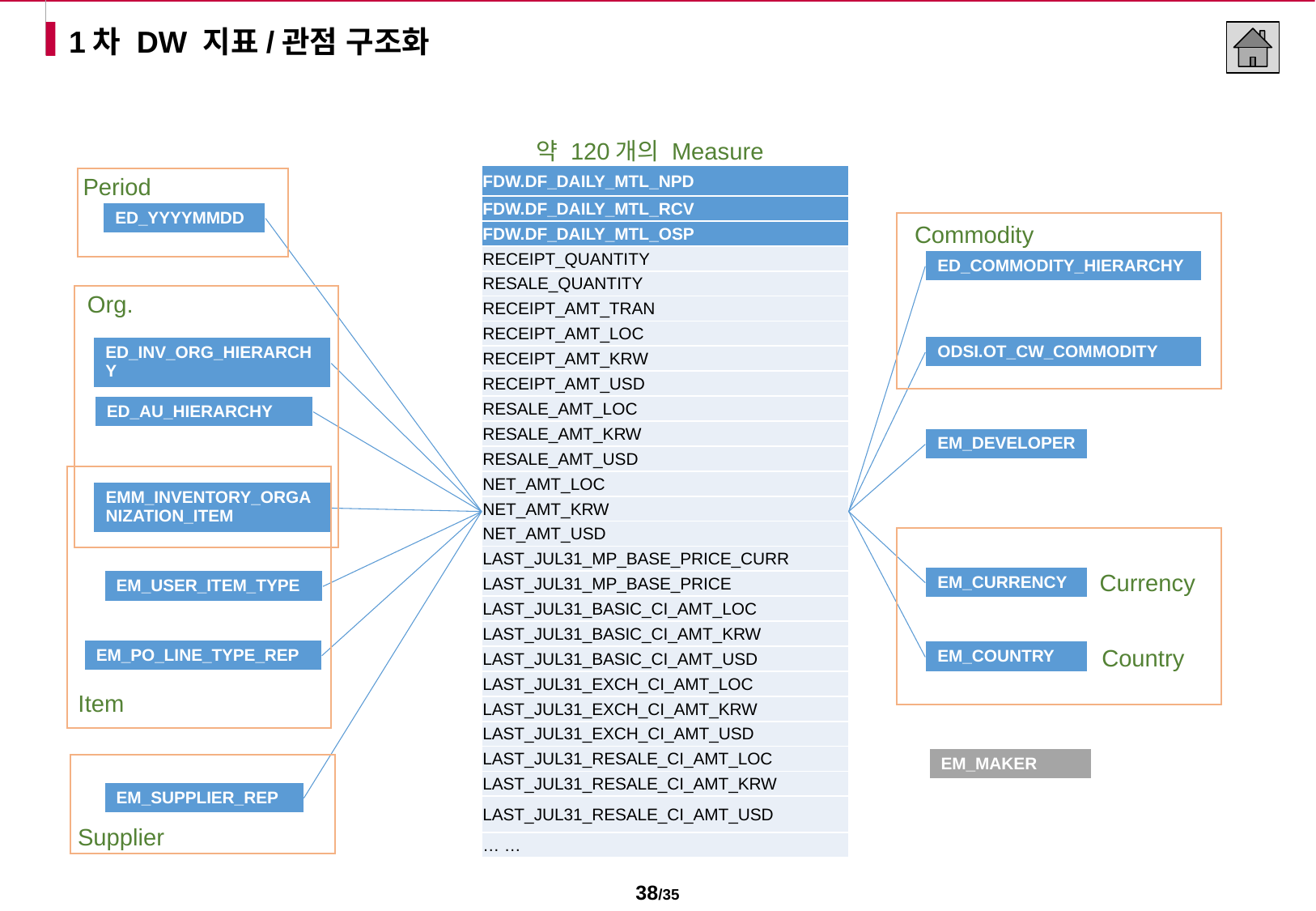

# 1차 DW 지표/관점 구조화

약 120개의 Measure
| FDW.DF\_DAILY\_MTL\_NPD |
| --- |
| FDW.DF\_DAILY\_MTL\_RCV |
| FDW.DF\_DAILY\_MTL\_OSP |
| RECEIPT\_QUANTITY |
| RESALE\_QUANTITY |
| RECEIPT\_AMT\_TRAN |
| RECEIPT\_AMT\_LOC |
| RECEIPT\_AMT\_KRW |
| RECEIPT\_AMT\_USD |
| RESALE\_AMT\_LOC |
| RESALE\_AMT\_KRW |
| RESALE\_AMT\_USD |
| NET\_AMT\_LOC |
| NET\_AMT\_KRW |
| NET\_AMT\_USD |
| LAST\_JUL31\_MP\_BASE\_PRICE\_CURR |
| LAST\_JUL31\_MP\_BASE\_PRICE |
| LAST\_JUL31\_BASIC\_CI\_AMT\_LOC |
| LAST\_JUL31\_BASIC\_CI\_AMT\_KRW |
| LAST\_JUL31\_BASIC\_CI\_AMT\_USD |
| LAST\_JUL31\_EXCH\_CI\_AMT\_LOC |
| LAST\_JUL31\_EXCH\_CI\_AMT\_KRW |
| LAST\_JUL31\_EXCH\_CI\_AMT\_USD |
| LAST\_JUL31\_RESALE\_CI\_AMT\_LOC |
| LAST\_JUL31\_RESALE\_CI\_AMT\_KRW |
| LAST\_JUL31\_RESALE\_CI\_AMT\_USD |
| … … |
Period

| ED\_YYYYMMDD |
| --- |

Commodity
| ED\_COMMODITY\_HIERARCHY |
| --- |
Org.

| ODSI.OT\_CW\_COMMODITY |
| --- |
| ED\_INV\_ORG\_HIERARCHY |
| --- |
| ED\_AU\_HIERARCHY |
| --- |
| EM\_DEVELOPER |
| --- |

| EMM\_INVENTORY\_ORGANIZATION\_ITEM |
| --- |

Currency
| EM\_CURRENCY |
| --- |
| EM\_USER\_ITEM\_TYPE |
| --- |
Country
| EM\_PO\_LINE\_TYPE\_REP |
| --- |
| EM\_COUNTRY |
| --- |
Item
| EM\_MAKER |
| --- |

| EM\_SUPPLIER\_REP |
| --- |
Supplier